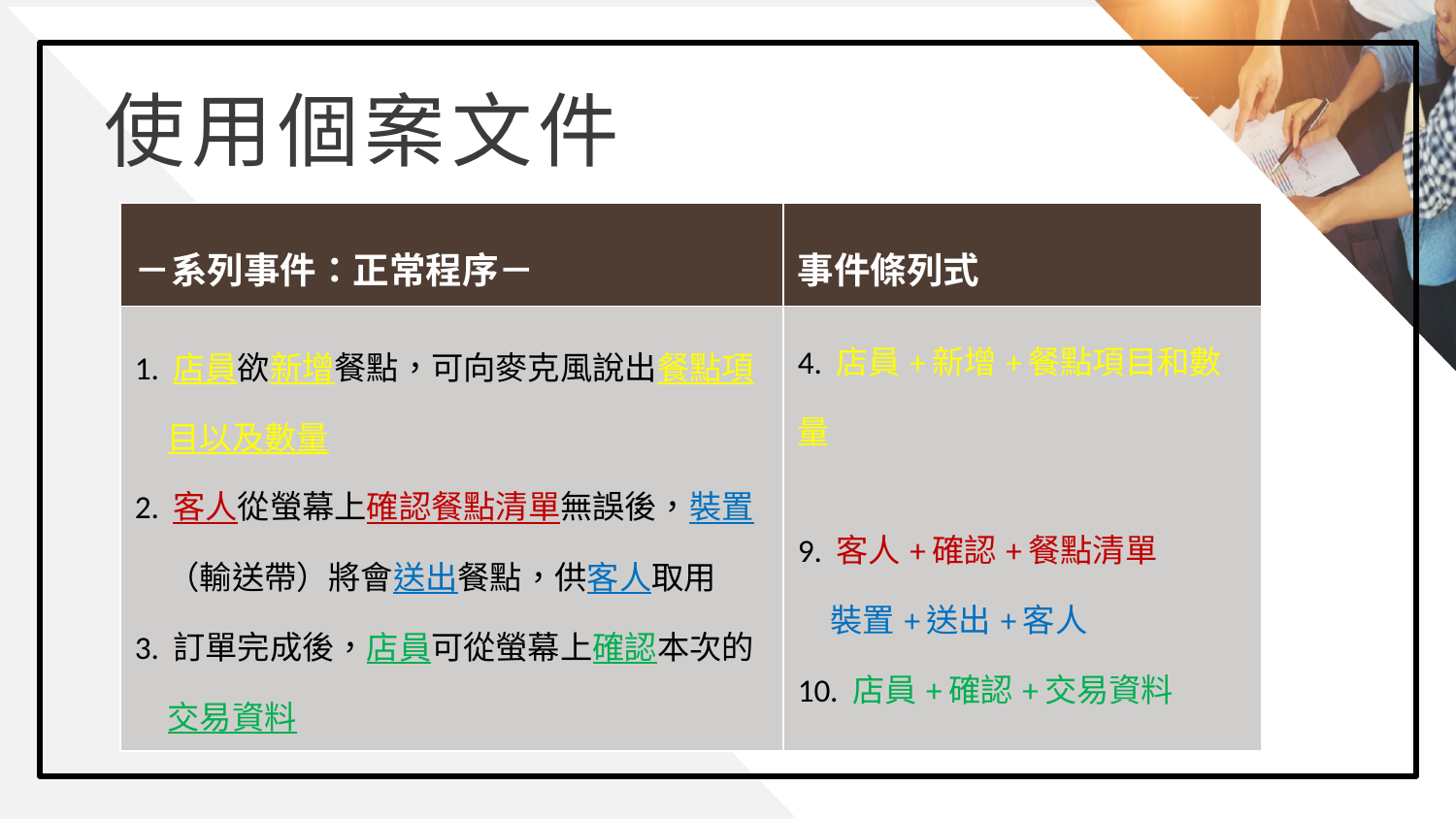

使用個案文件
| －系列事件：正常程序－ | 事件條列式 |
| --- | --- |
| 1. 店員欲新增餐點，可向麥克風說出餐點項目以及數量 2. 客人從螢幕上確認餐點清單無誤後，裝置（輸送帶）將會送出餐點，供客人取用 3. 訂單完成後，店員可從螢幕上確認本次的交易資料 | 4. 店員+新增+餐點項目和數量 9. 客人+確認+餐點清單 裝置+送出+客人 10. 店員+確認+交易資料 |